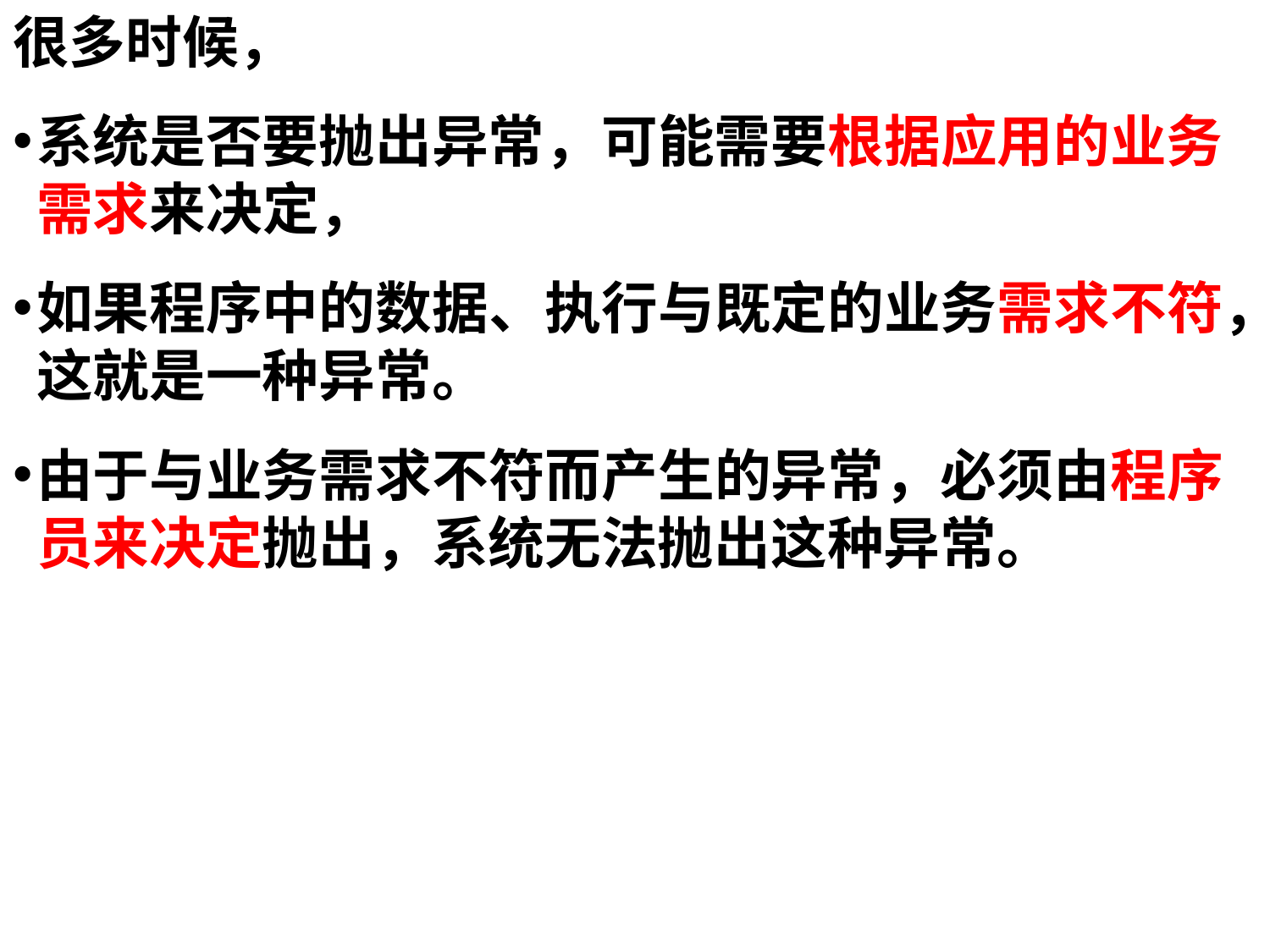

很多时候，
系统是否要抛出异常，可能需要根据应用的业务需求来决定，
如果程序中的数据、执行与既定的业务需求不符，这就是一种异常。
由于与业务需求不符而产生的异常，必须由程序员来决定抛出，系统无法抛出这种异常。